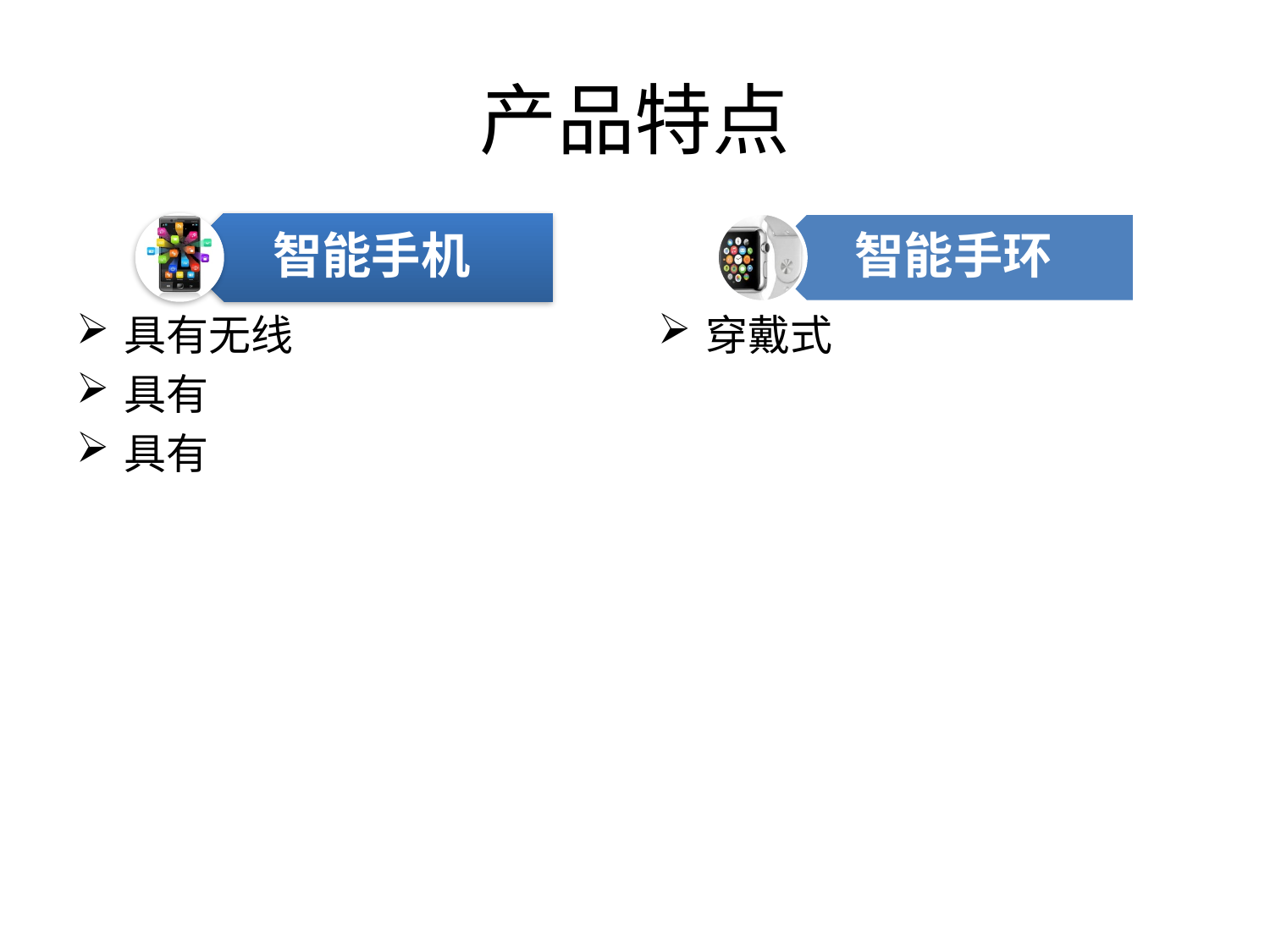

# 产品特点
智能手机
智能手环
具有无线
具有
具有
穿戴式